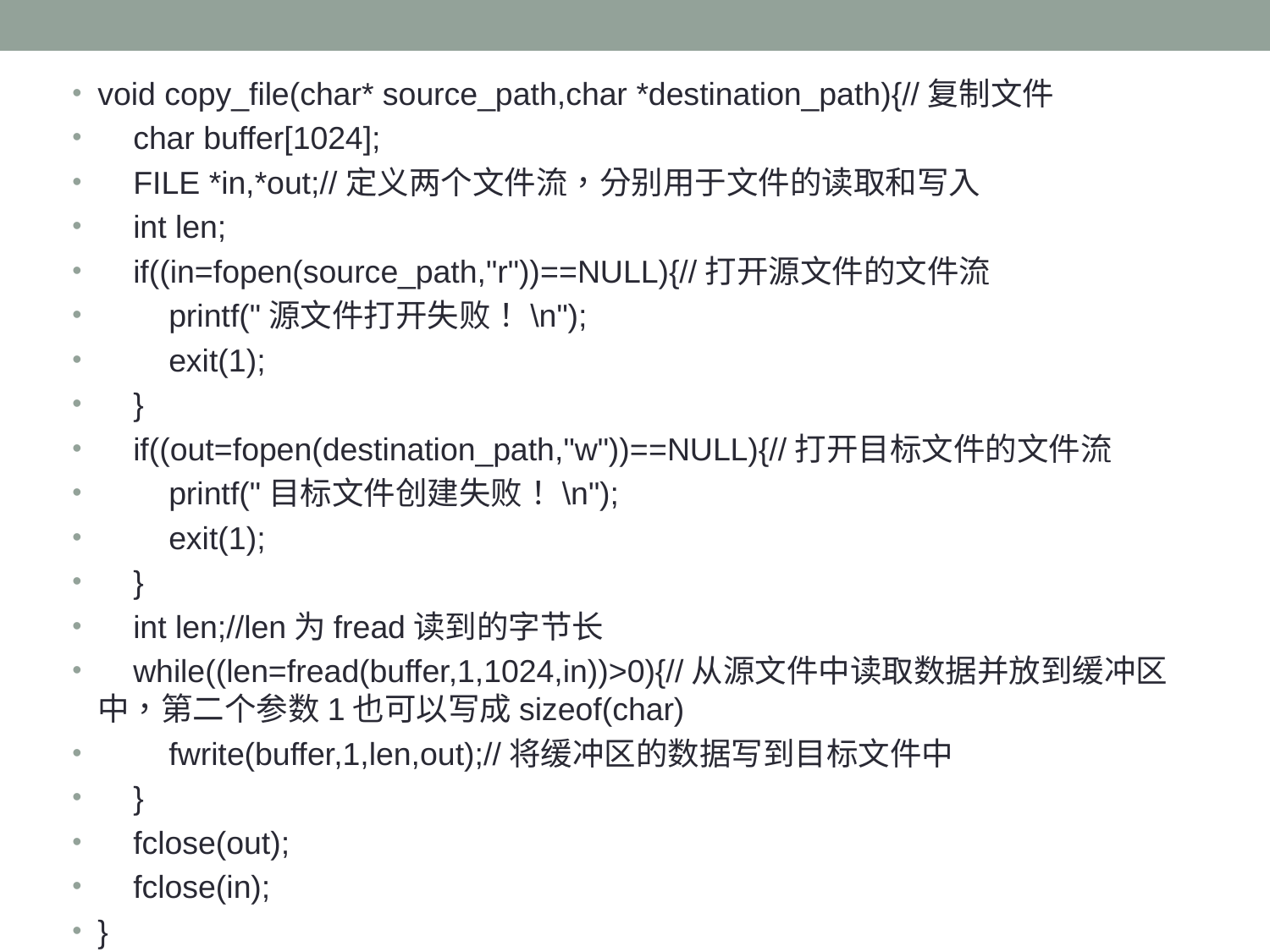

void copy_file(char* source_path,char *destination_path){//复制文件
    char buffer[1024];
    FILE *in,*out;//定义两个文件流，分别用于文件的读取和写入
    int len;
    if((in=fopen(source_path,"r"))==NULL){//打开源文件的文件流
        printf("源文件打开失败！\n");
        exit(1);
    }
    if((out=fopen(destination_path,"w"))==NULL){//打开目标文件的文件流
        printf("目标文件创建失败！\n");
        exit(1);
    }
    int len;//len为fread读到的字节长
    while((len=fread(buffer,1,1024,in))>0){//从源文件中读取数据并放到缓冲区中，第二个参数1也可以写成sizeof(char)
        fwrite(buffer,1,len,out);//将缓冲区的数据写到目标文件中
    }
    fclose(out);
    fclose(in);
}